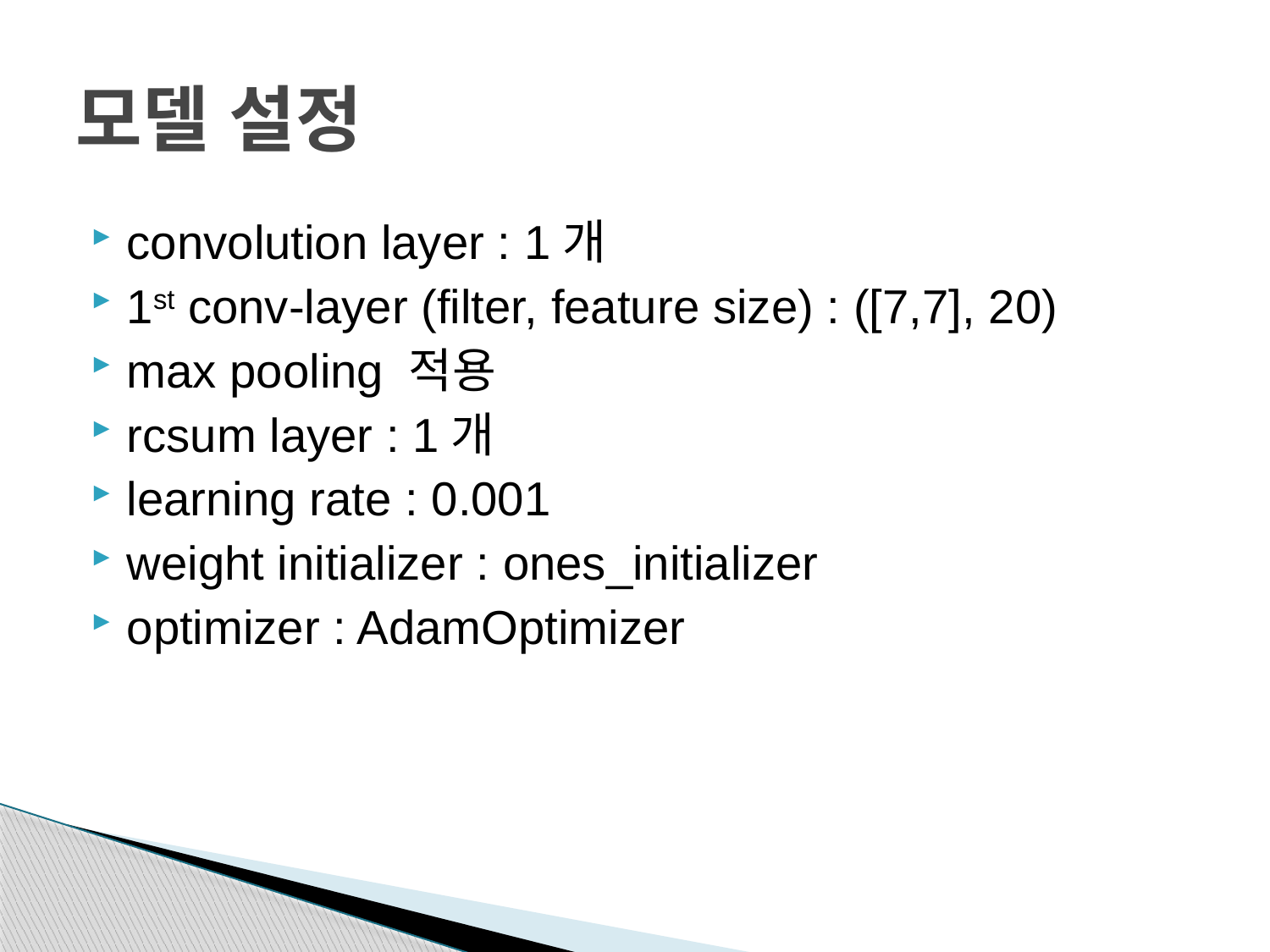

# 모델 설정
convolution layer : 1개
1st conv-layer (filter, feature size) : ([7,7], 20)
max pooling 적용
rcsum layer : 1개
learning rate : 0.001
weight initializer : ones_initializer
optimizer : AdamOptimizer